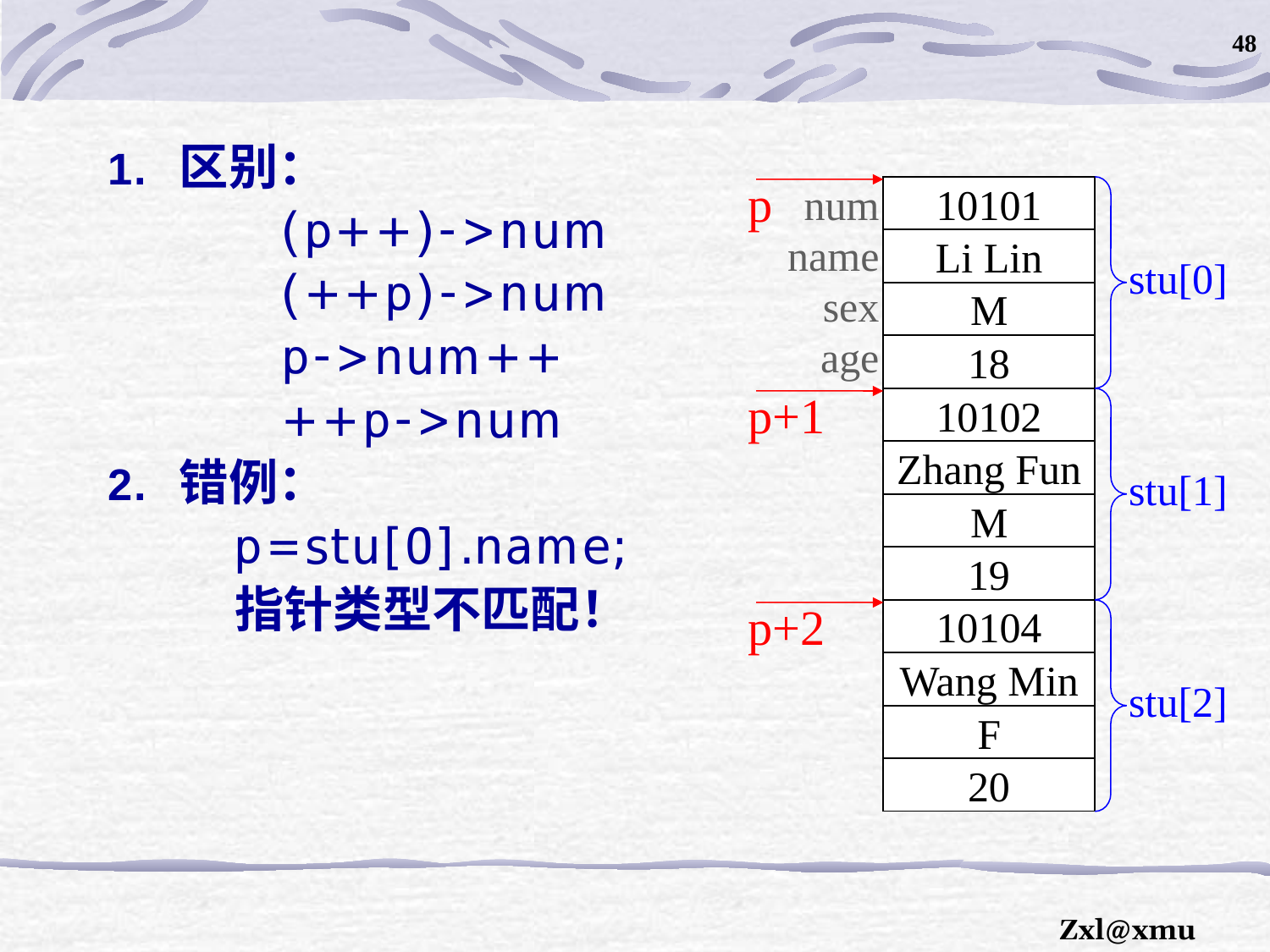

48
#
区别：
		(p++)->num
		(++p)->num
		p->num++
		++p->num
错例：
	p=stu[0].name;
	指针类型不匹配！

p
num
name
sex
age
10101

Li Lin
stu[0]
M
18
p+1
10102

Zhang Fun
stu[1]
M
19
p+2
10104

Wang Min
stu[2]
F
20